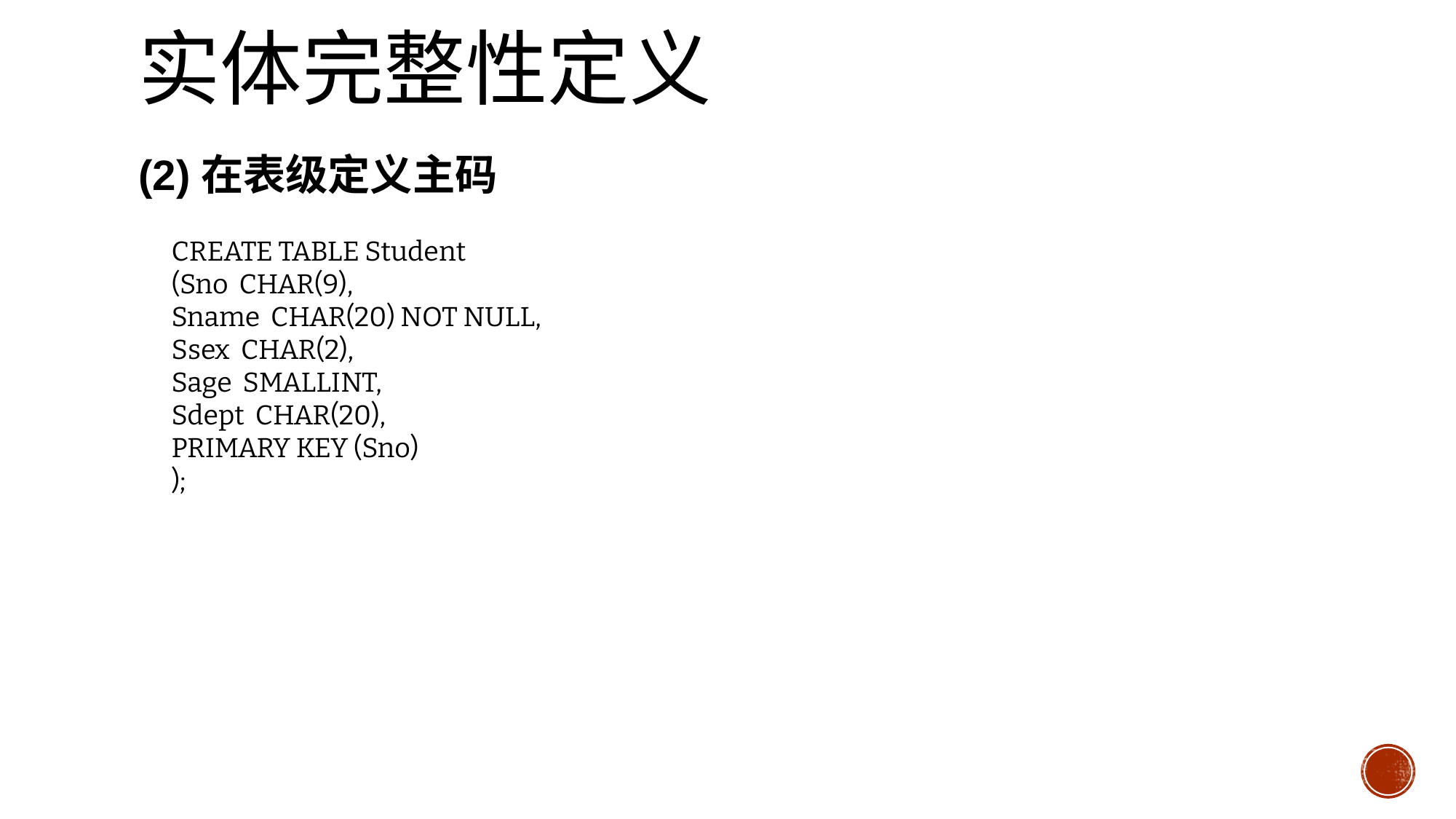

# 实体完整性定义
(2)在表级定义主码

CREATE TABLE Student
(Sno  CHAR(9),
Sname  CHAR(20) NOT NULL,
Ssex  CHAR(2),
Sage  SMALLINT,
Sdept  CHAR(20),
PRIMARY KEY (Sno)
);
8